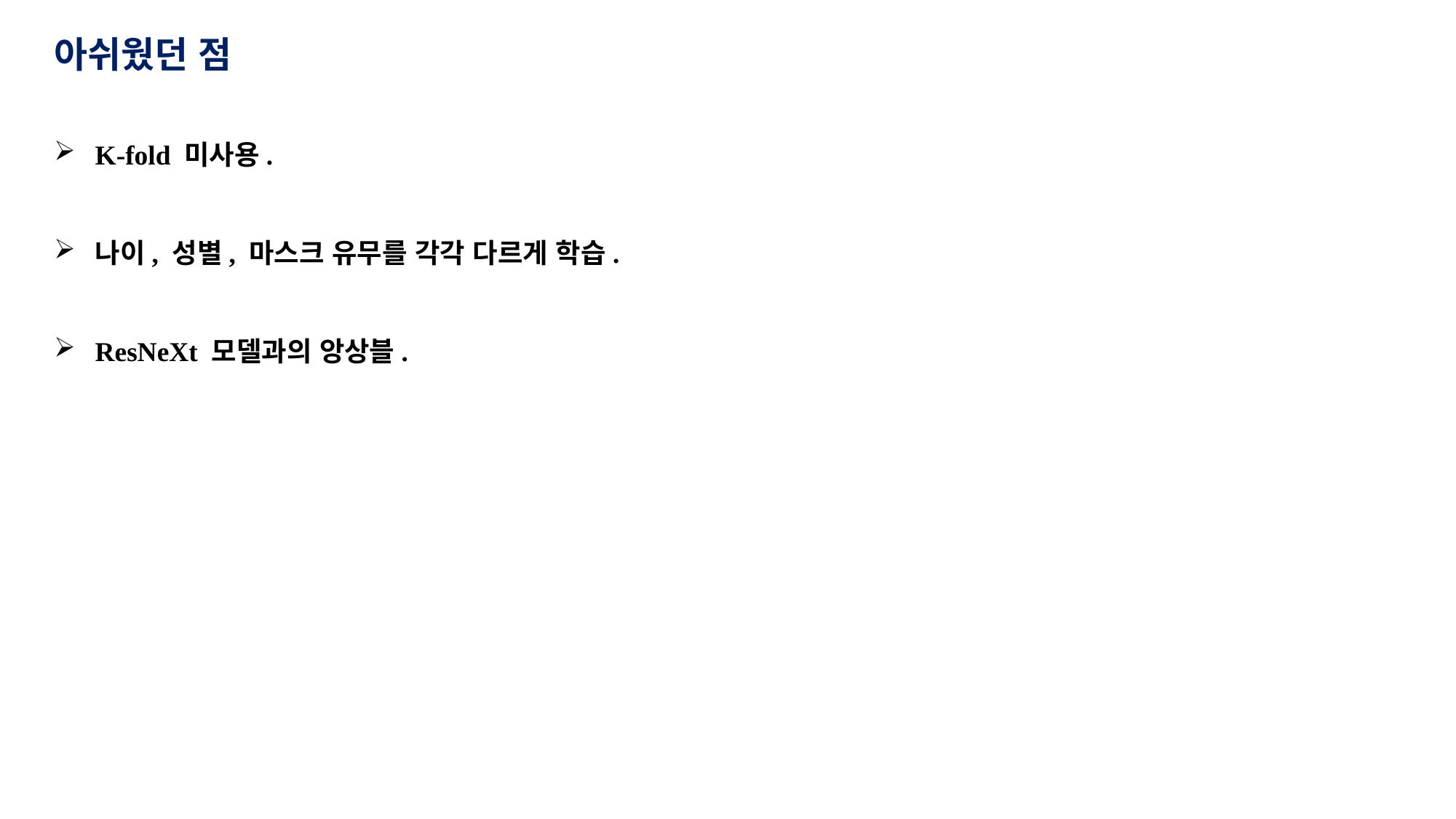

# 아쉬웠던 점

K-fold 미사용.

나이, 성별, 마스크 유무를 각각 다르게 학습.

ResNeXt 모델과의 앙상블.